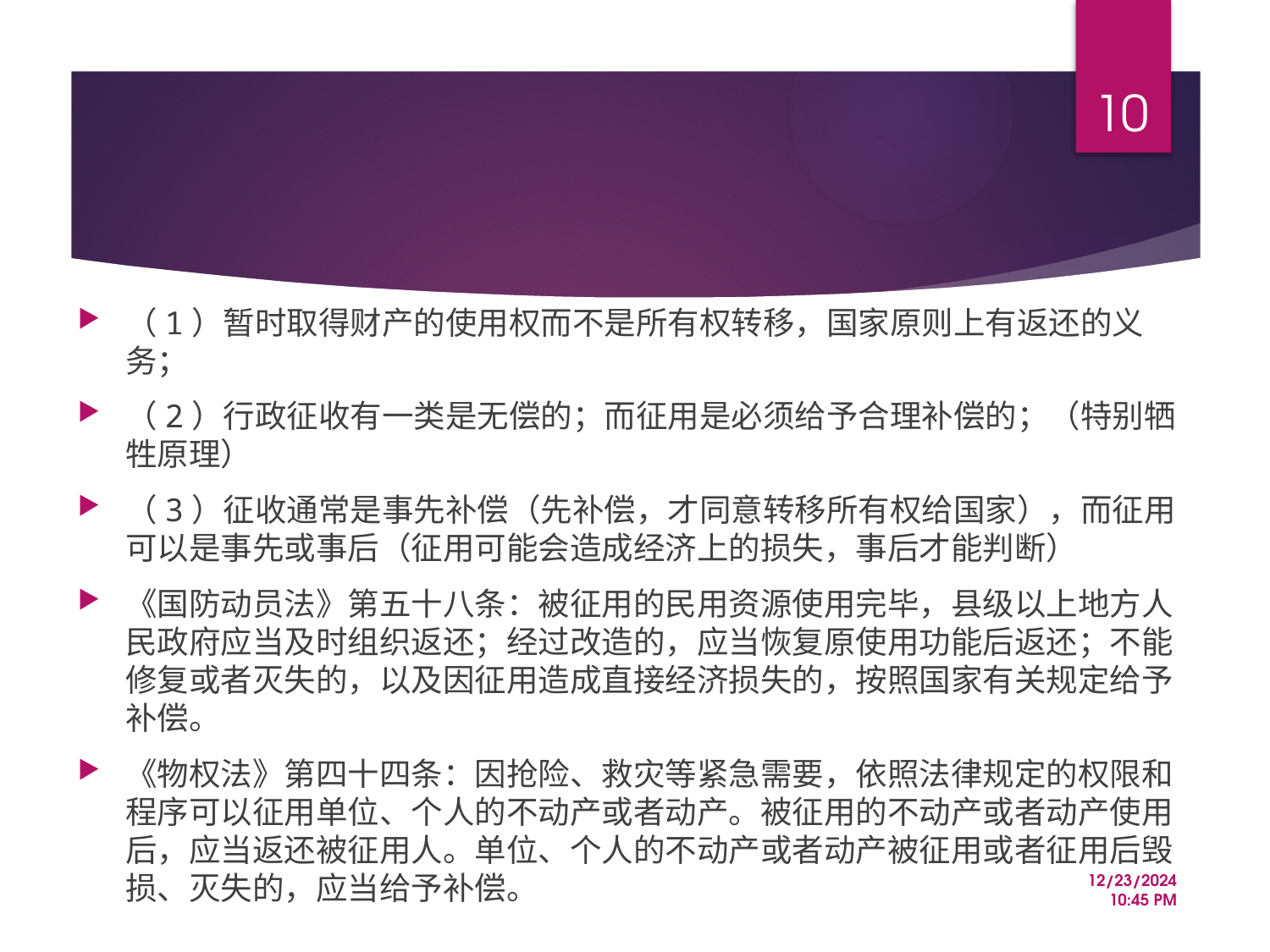

10
#
（1）暂时取得财产的使用权而不是所有权转移，国家原则上有返还的义务；
（2）行政征收有一类是无偿的；而征用是必须给予合理补偿的；（特别牺牲原理）
（3）征收通常是事先补偿（先补偿，才同意转移所有权给国家），而征用可以是事先或事后（征用可能会造成经济上的损失，事后才能判断）
《国防动员法》第五十八条：被征用的民用资源使用完毕，县级以上地方人民政府应当及时组织返还；经过改造的，应当恢复原使用功能后返还；不能修复或者灭失的，以及因征用造成直接经济损失的，按照国家有关规定给予补偿。
《物权法》第四十四条：因抢险、救灾等紧急需要，依照法律规定的权限和程序可以征用单位、个人的不动产或者动产。被征用的不动产或者动产使用后，应当返还被征用人。单位、个人的不动产或者动产被征用或者征用后毁损、灭失的，应当给予补偿。

12/23/2024 10:45 PM